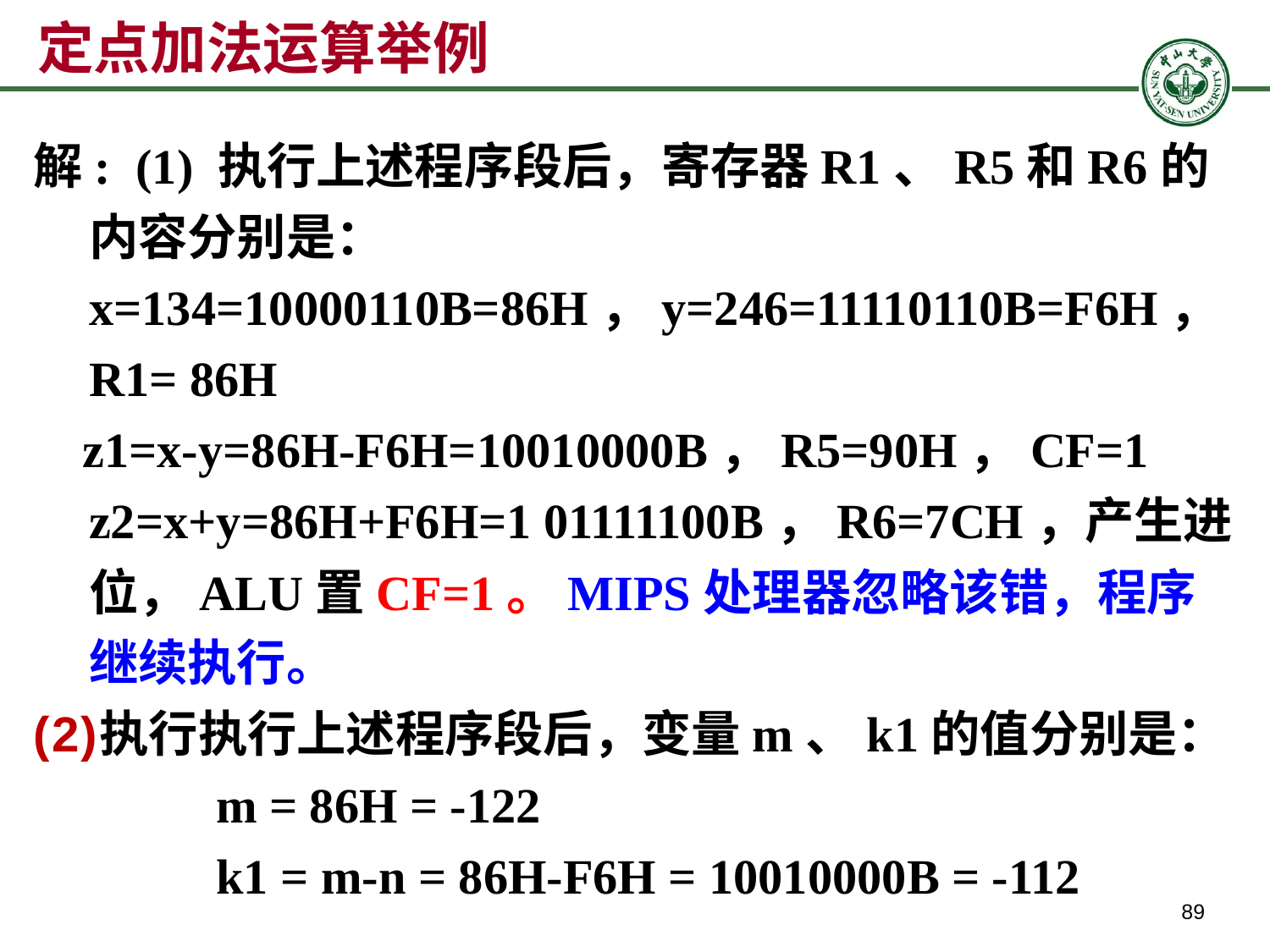

# 定点加法运算举例
解:  (1) 执行上述程序段后，寄存器R1、R5和R6的内容分别是：
	x=134=10000110B=86H，y=246=11110110B=F6H，R1= 86H
    z1=x-y=86H-F6H=10010000B，R5=90H，CF=1
	z2=x+y=86H+F6H=1 01111100B，R6=7CH，产生进位，ALU置CF=1。MIPS处理器忽略该错，程序继续执行。
执行执行上述程序段后，变量m、k1的值分别是：
		m = 86H = -122
      	k1 = m-n = 86H-F6H = 10010000B = -112